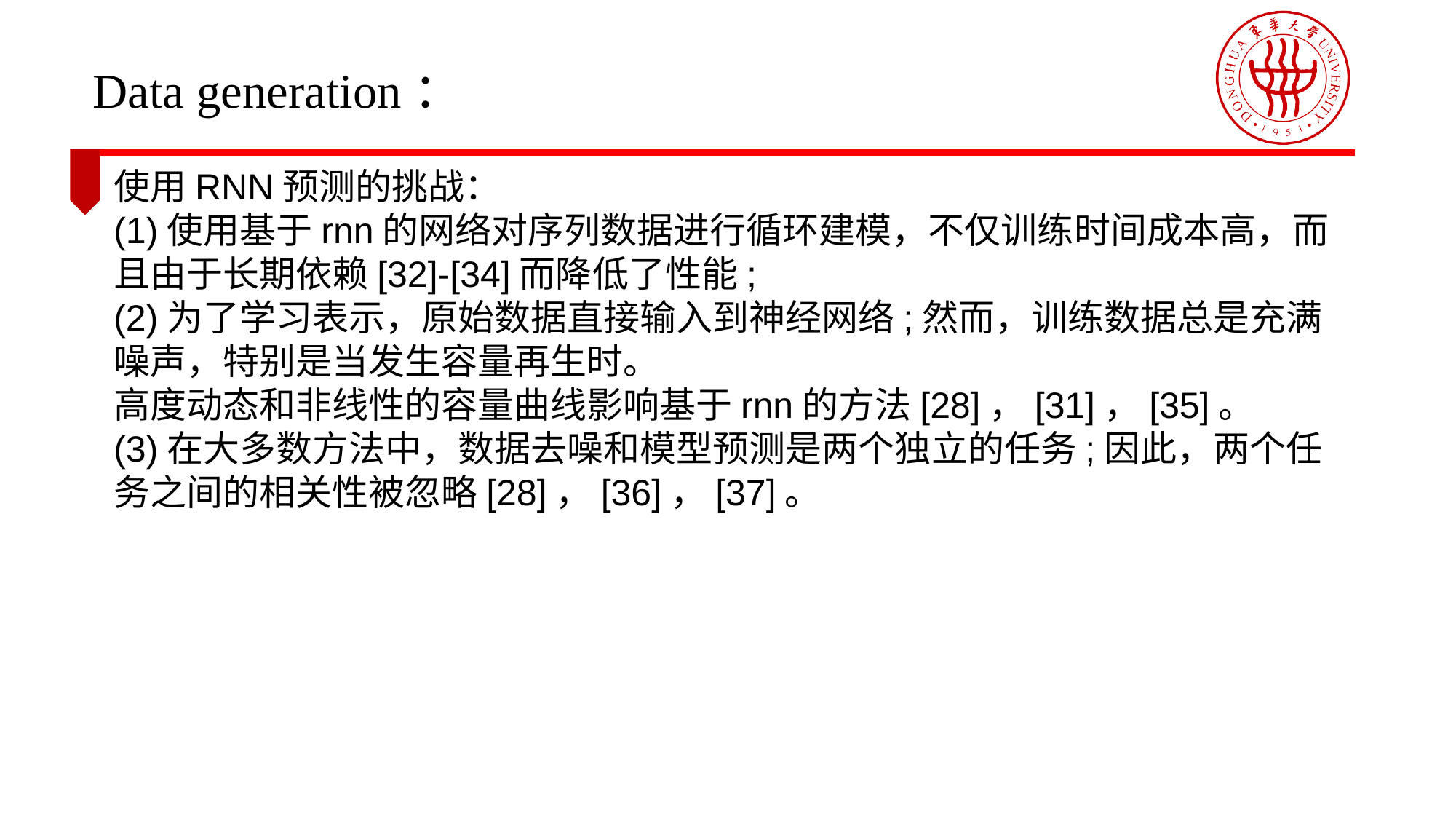

Data generation：
使用RNN预测的挑战：
(1)使用基于rnn的网络对序列数据进行循环建模，不仅训练时间成本高，而且由于长期依赖[32]-[34]而降低了性能;
(2)为了学习表示，原始数据直接输入到神经网络;然而，训练数据总是充满噪声，特别是当发生容量再生时。
高度动态和非线性的容量曲线影响基于rnn的方法[28]，[31]，[35]。
(3)在大多数方法中，数据去噪和模型预测是两个独立的任务;因此，两个任务之间的相关性被忽略[28]，[36]，[37]。